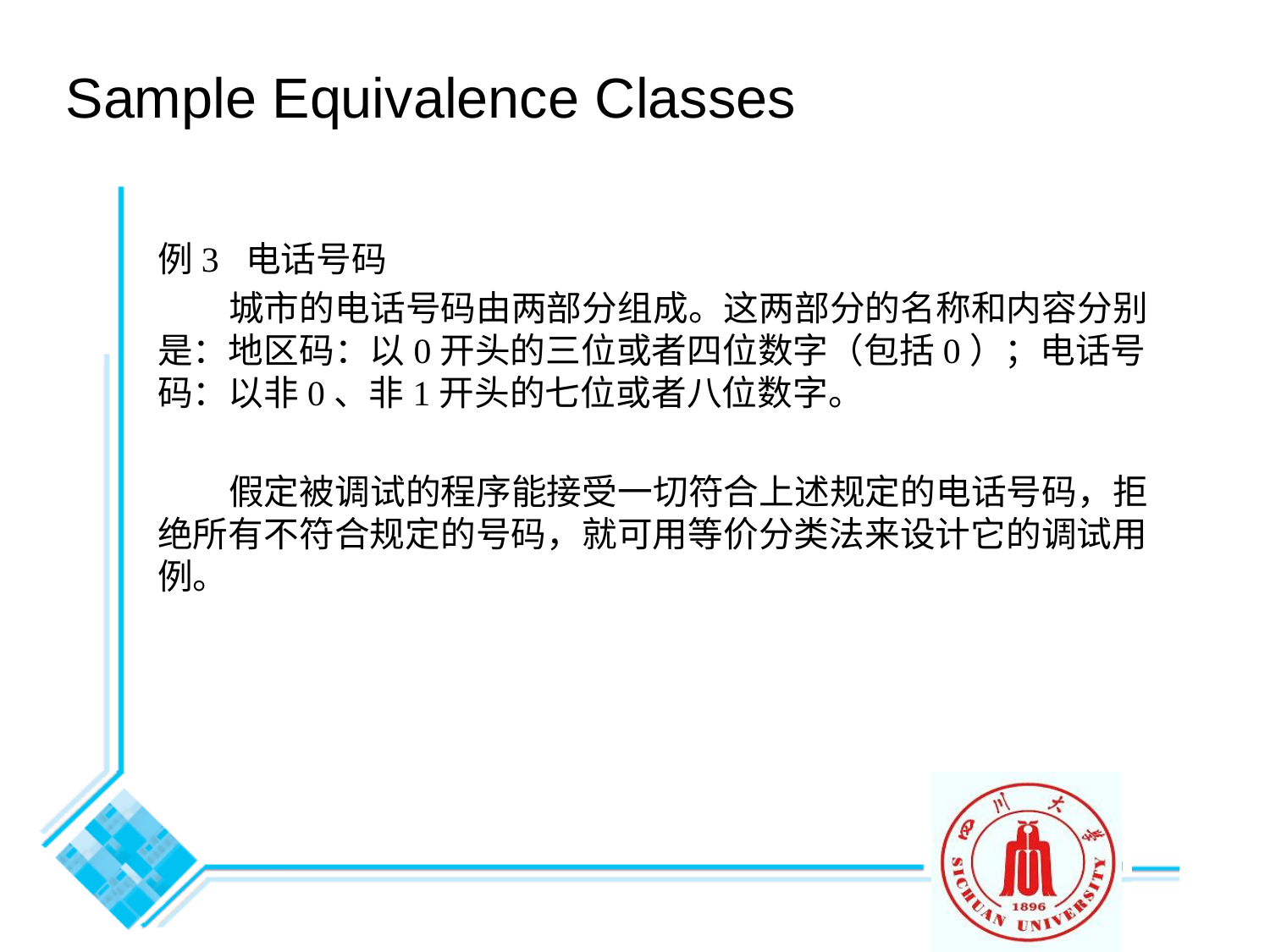

Sample Equivalence Classes
例3  电话号码
        城市的电话号码由两部分组成。这两部分的名称和内容分别是：地区码：以0开头的三位或者四位数字（包括0）；电话号码：以非0、非1开头的七位或者八位数字。

        假定被调试的程序能接受一切符合上述规定的电话号码，拒绝所有不符合规定的号码，就可用等价分类法来设计它的调试用例。